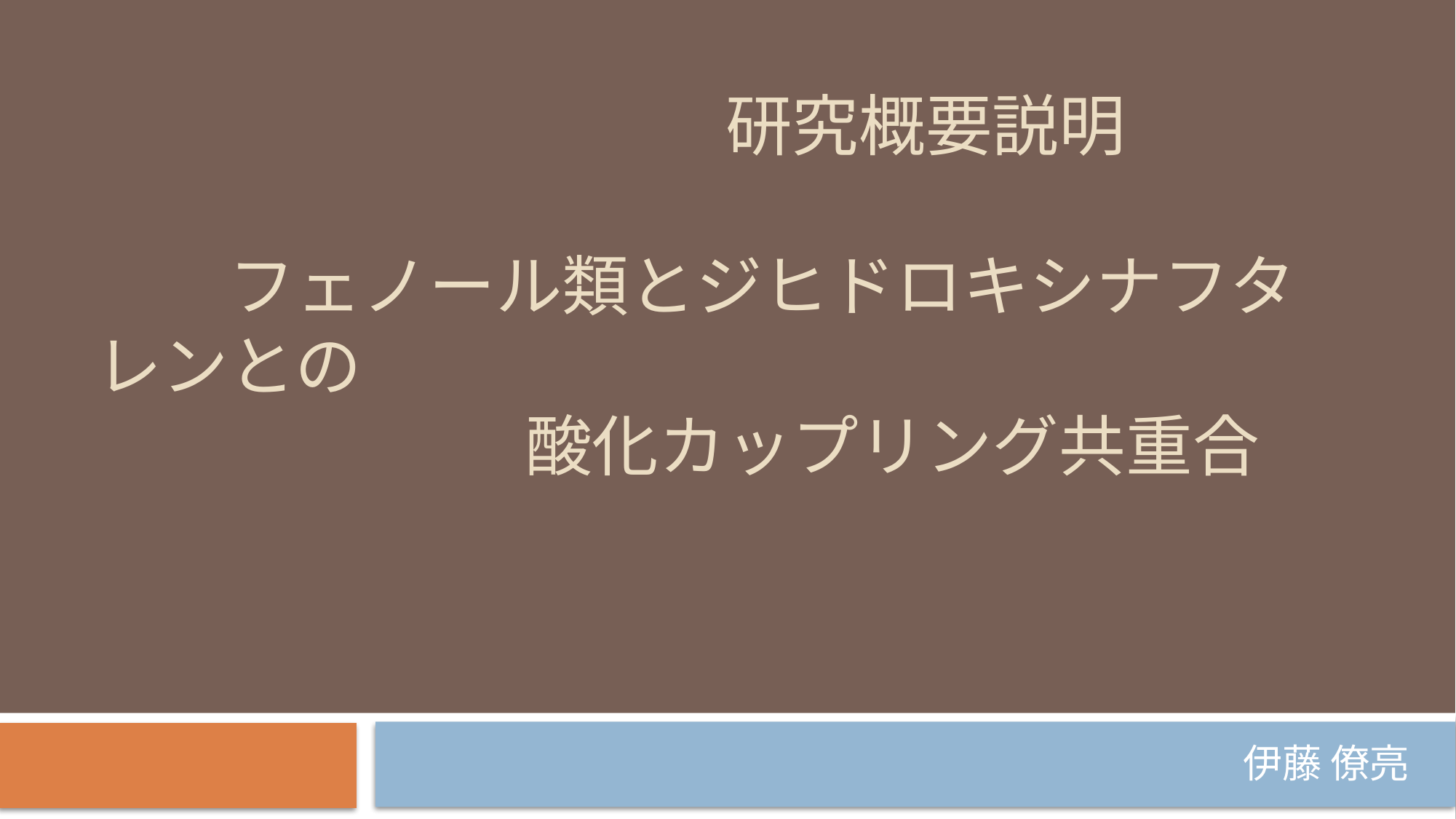

# 研究概要説明 　　フェノール類とジヒドロキシナフタレンとの 　　　　　　  酸化カップリング共重合
　　伊藤 僚亮